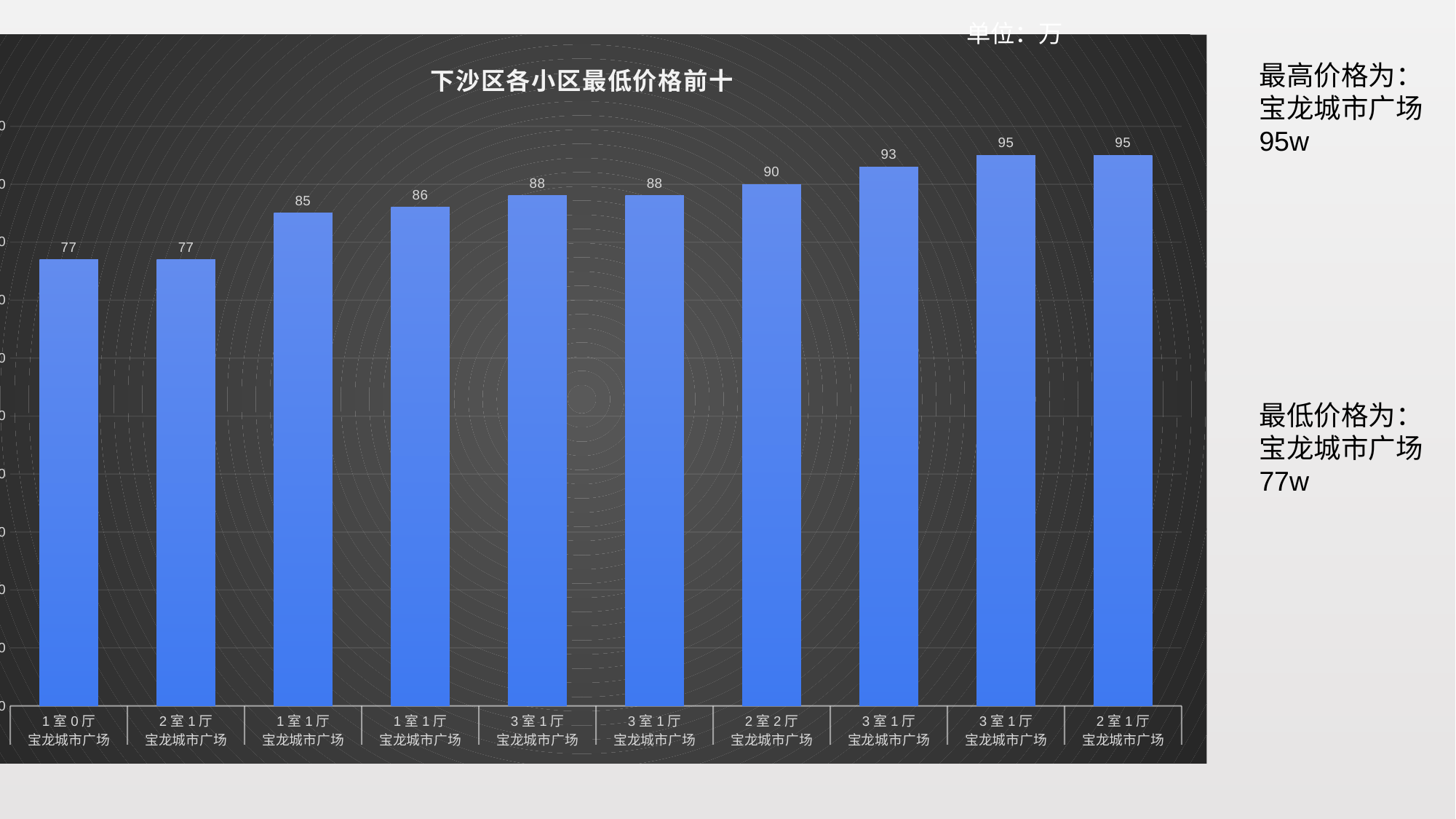

单位：万

### Chart: 下沙区各小区最低价格前十

| Category |  |
|---|---|
| 1室0厅 | 77.0 |
| 2室1厅 | 77.0 |
| 1室1厅 | 85.0 |
| 1室1厅 | 86.0 |
| 3室1厅 | 88.0 |
| 3室1厅 | 88.0 |
| 2室2厅 | 90.0 |
| 3室1厅 | 93.0 |
| 3室1厅 | 95.0 |
| 2室1厅 | 95.0 |
最高价格为：
宝龙城市广场
95w
最低价格为：
宝龙城市广场
77w